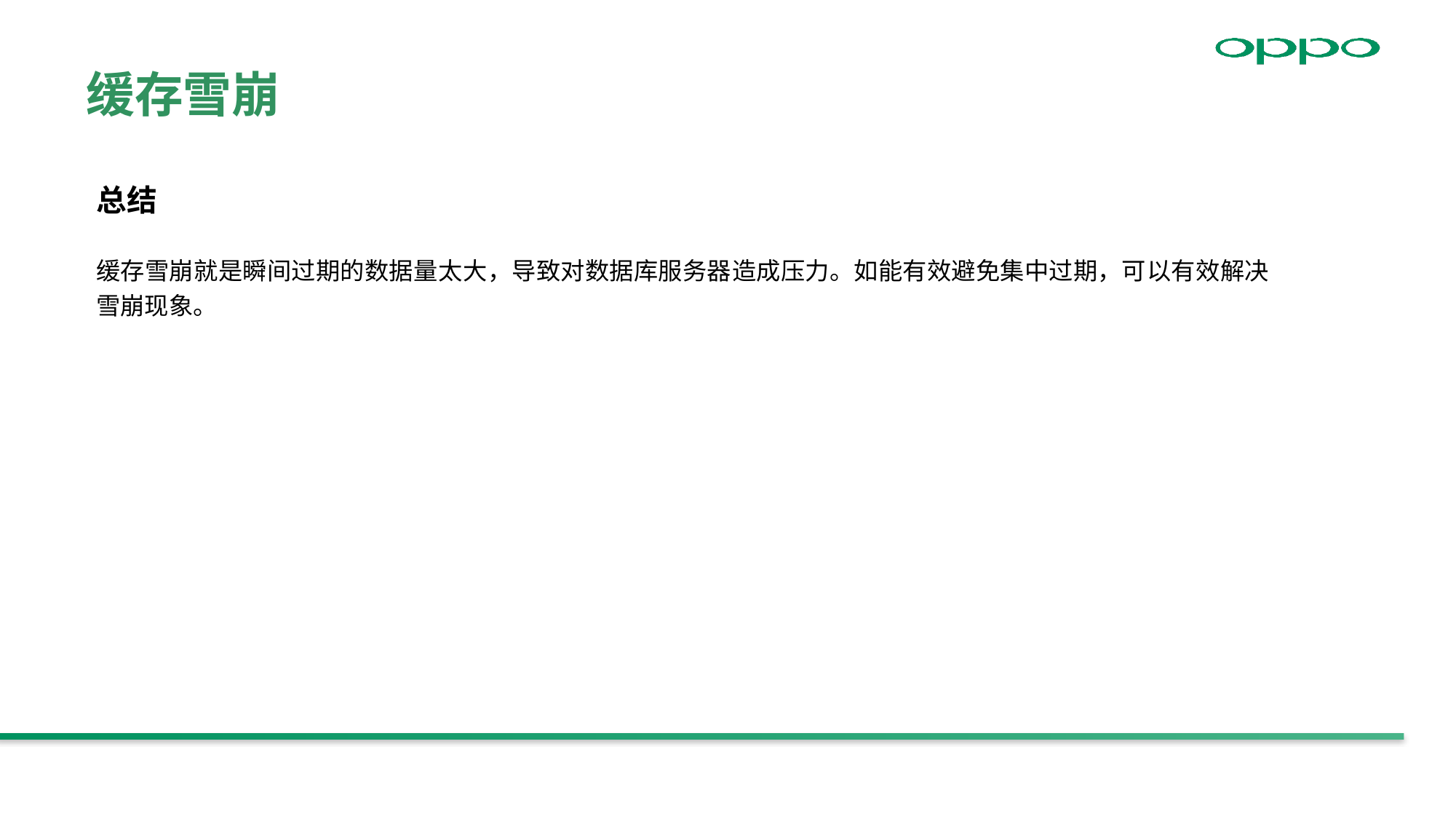

缓存雪崩

总结

缓存雪崩就是瞬间过期的数据量太大，导致对数据库服务器造成压力。如能有效避免集中过期，可以有效解决雪崩现象。